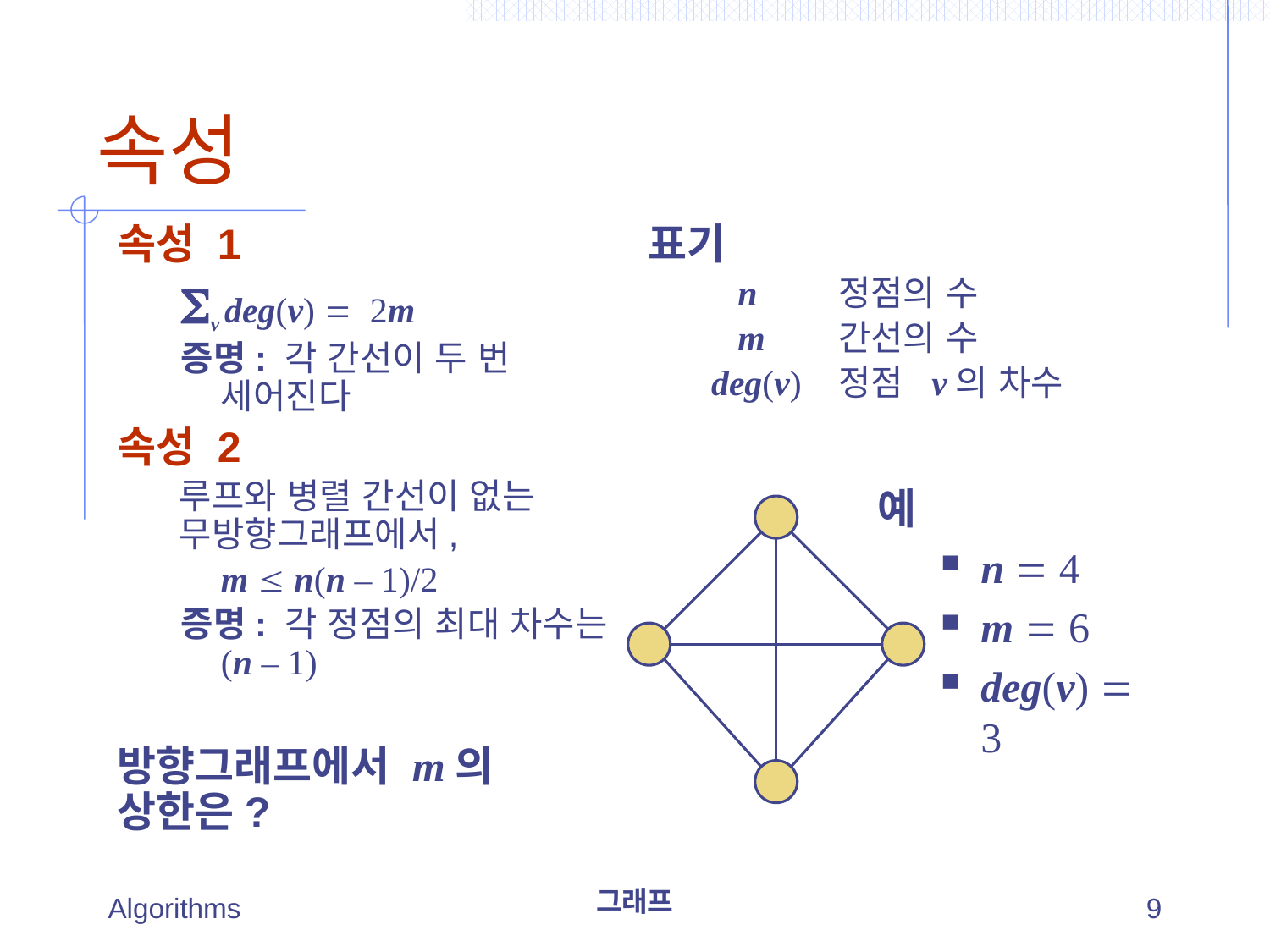

# 속성
속성 1
Σv deg(v) = 2m
증명: 각 간선이 두 번 세어진다
속성 2
루프와 병렬 간선이 없는 무방향그래프에서,
 	m ≤ n(n – 1)/2
증명: 각 정점의 최대 차수는 (n – 1)

방향그래프에서 m의 상한은?
표기
   n	정점의 수
   m	간선의 수
deg(v)	정점  v의 차수
예
n = 4
m = 6
deg(v) = 3

Algorithms
그래프
9